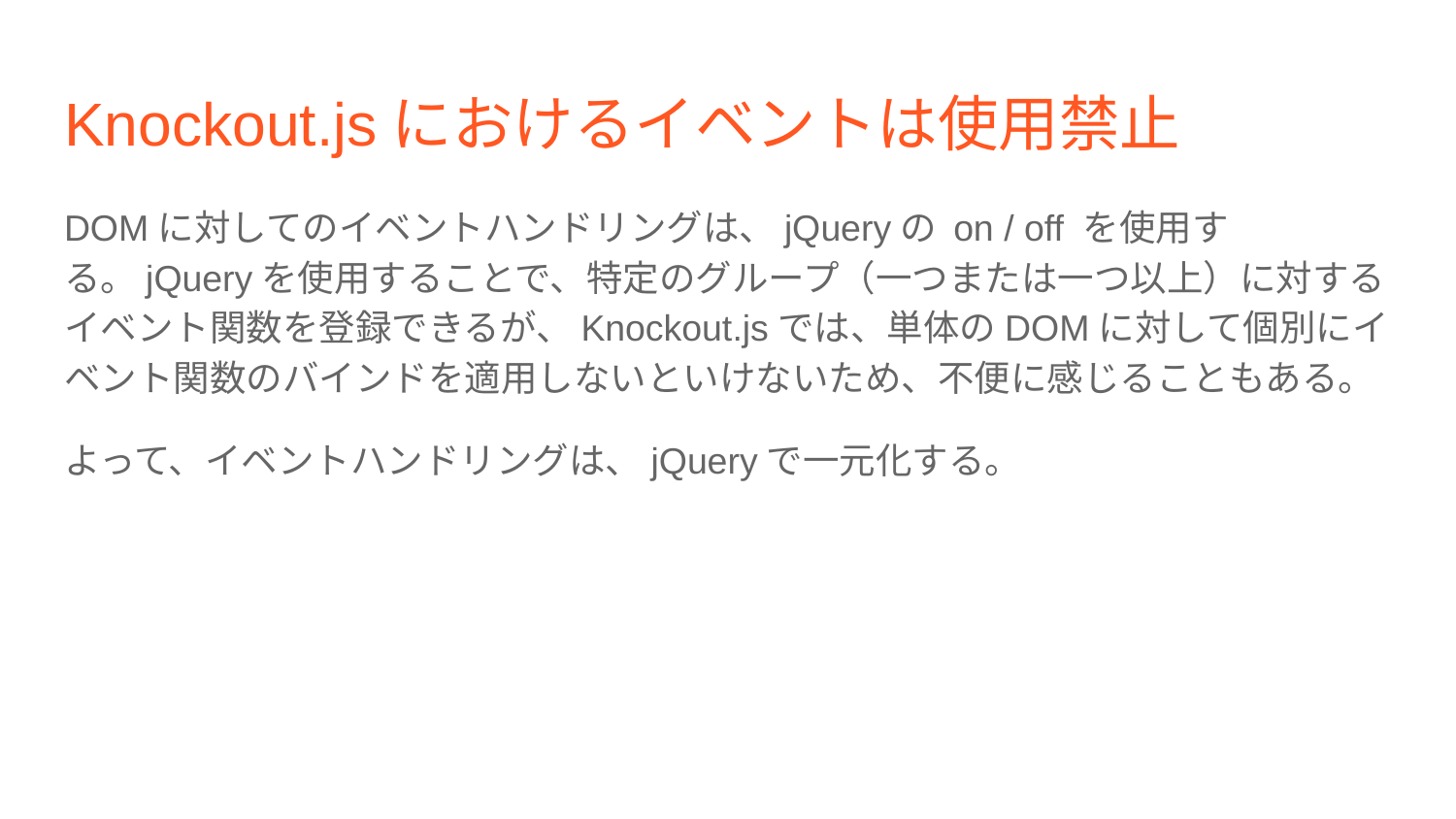

# Knockout.jsにおけるイベントは使用禁止
DOMに対してのイベントハンドリングは、jQueryの on / off を使用する。jQueryを使用することで、特定のグループ（一つまたは一つ以上）に対するイベント関数を登録できるが、Knockout.jsでは、単体のDOMに対して個別にイベント関数のバインドを適用しないといけないため、不便に感じることもある。
よって、イベントハンドリングは、jQueryで一元化する。

var myViewModel = {
    personName: ko.observable('ボブ'),
    personAge: ko.observable(123)
};